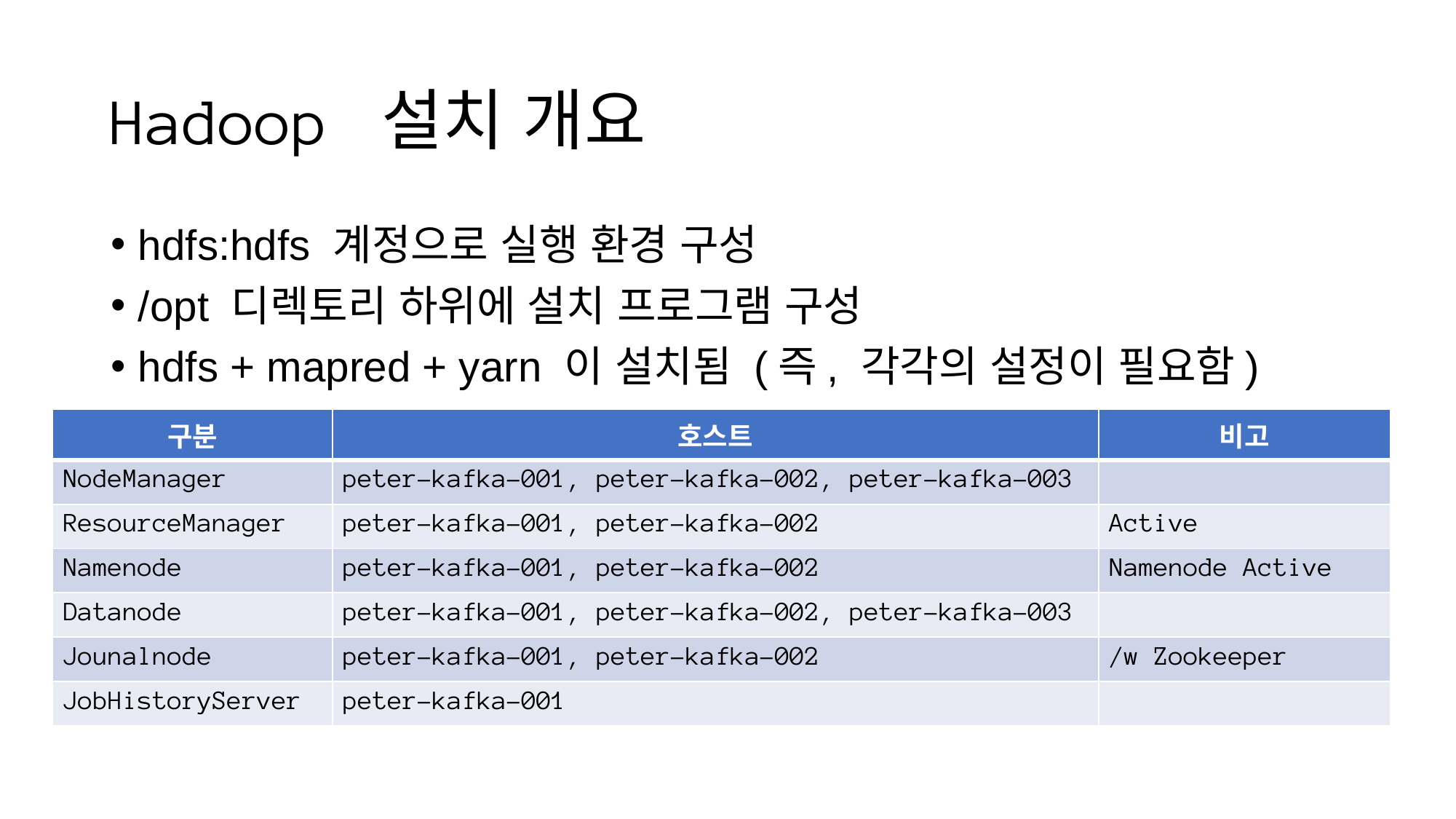

# Hadoop 설치 개요
hdfs:hdfs 계정으로 실행 환경 구성
/opt 디렉토리 하위에 설치 프로그램 구성
hdfs + mapred + yarn 이 설치됨 (즉, 각각의 설정이 필요함)

| 구분 | 호스트 | 비고 |
| --- | --- | --- |
| NodeManager | peter-kafka-001, peter-kafka-002, peter-kafka-003 |  |
| ResourceManager | peter-kafka-001, peter-kafka-002 | Active |
| Namenode | peter-kafka-001, peter-kafka-002 | Namenode Active |
| Datanode | peter-kafka-001, peter-kafka-002, peter-kafka-003 |  |
| Jounalnode | peter-kafka-001, peter-kafka-002 | /w Zookeeper |
| JobHistoryServer | peter-kafka-001 |  |